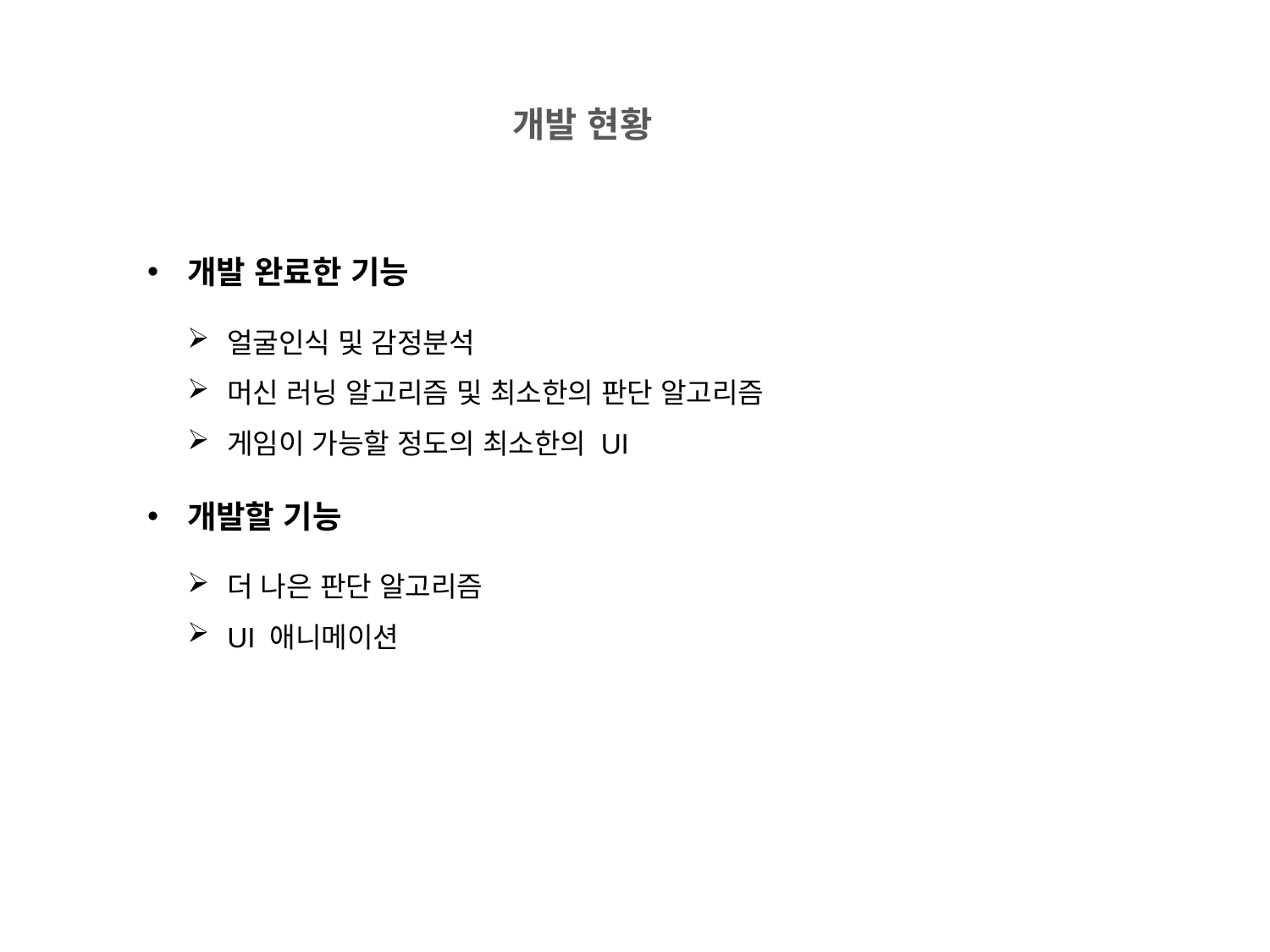

개발 현황
개발 완료한 기능
얼굴인식 및 감정분석
머신 러닝 알고리즘 및 최소한의 판단 알고리즘
게임이 가능할 정도의 최소한의 UI
개발할 기능
더 나은 판단 알고리즘
UI 애니메이션